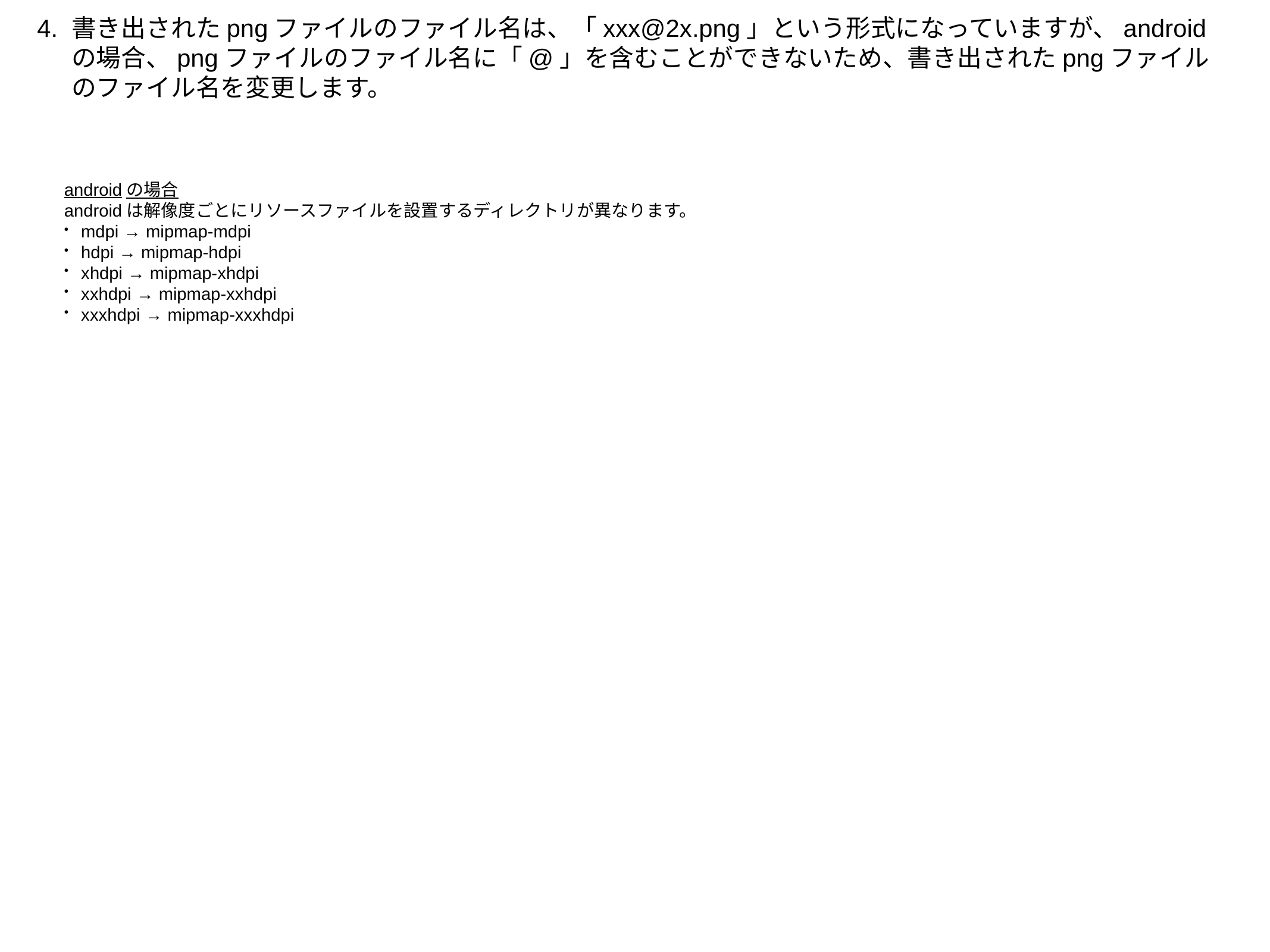

書き出されたpngファイルのファイル名は、「xxx@2x.png」という形式になっていますが、androidの場合、pngファイルのファイル名に「@」を含むことができないため、書き出されたpngファイルのファイル名を変更します。
androidの場合
androidは解像度ごとにリソースファイルを設置するディレクトリが異なります。
mdpi → mipmap-mdpi
hdpi → mipmap-hdpi
xhdpi → mipmap-xhdpi
xxhdpi → mipmap-xxhdpi
xxxhdpi → mipmap-xxxhdpi
5